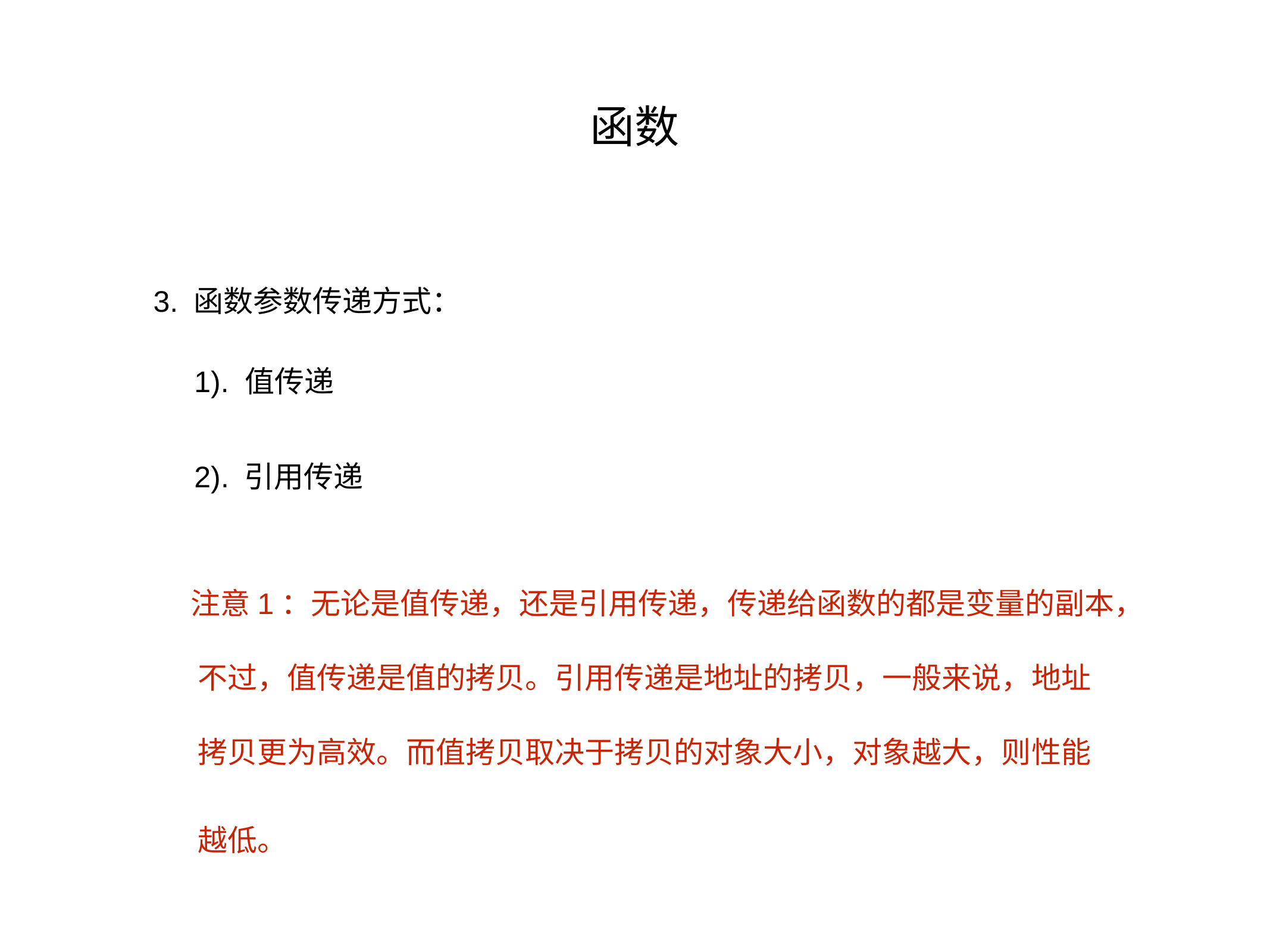

函数
3. 函数参数传递方式：
1). 值传递
2). 引用传递
注意1：无论是值传递，还是引用传递，传递给函数的都是变量的副本，
不过，值传递是值的拷贝。引用传递是地址的拷贝，一般来说，地址
拷贝更为高效。而值拷贝取决于拷贝的对象大小，对象越大，则性能
越低。